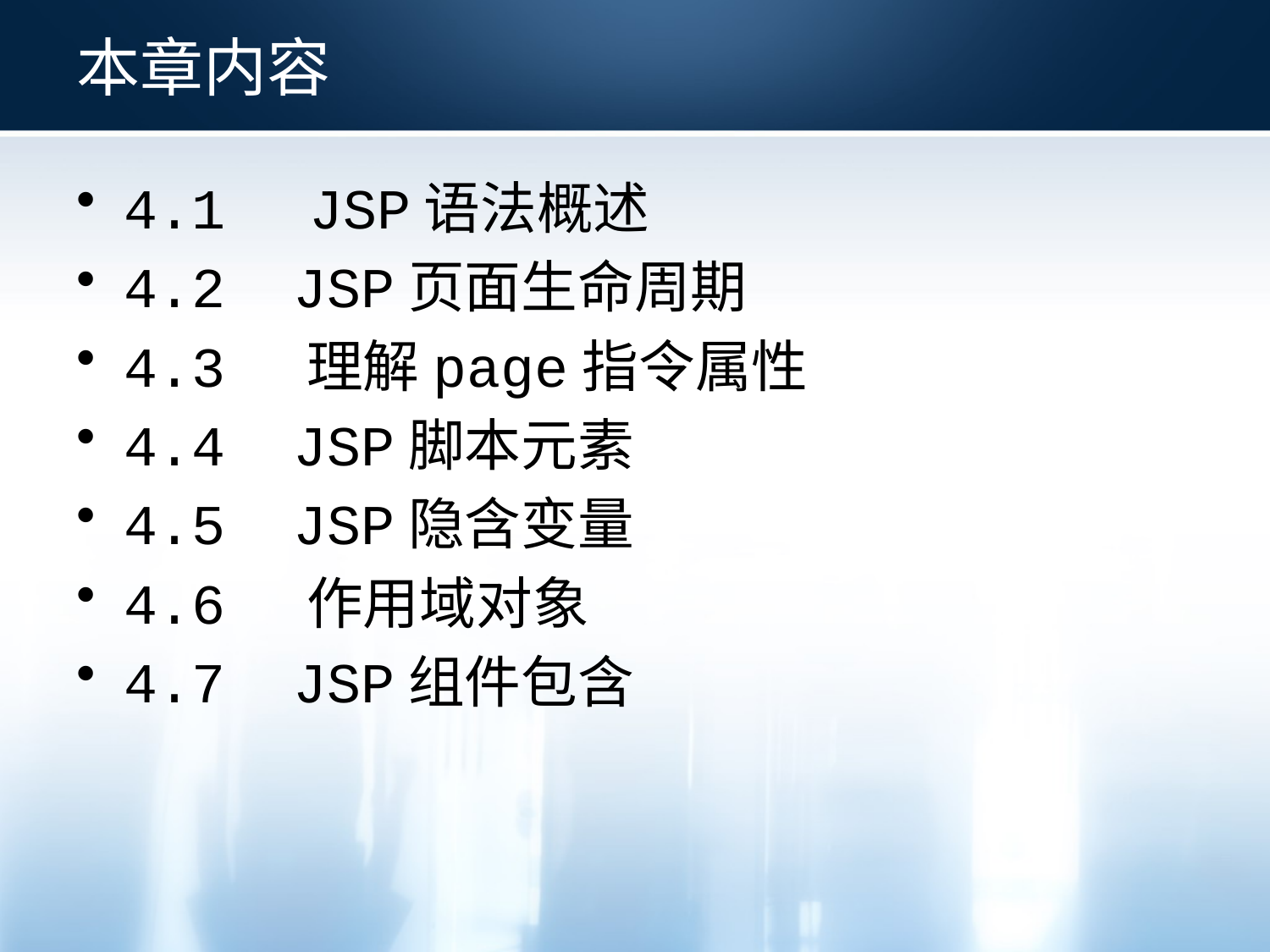

本章内容
4.1　JSP语法概述
4.2  JSP页面生命周期
4.3  理解page指令属性
4.4  JSP脚本元素
4.5  JSP隐含变量
4.6  作用域对象
4.7  JSP组件包含